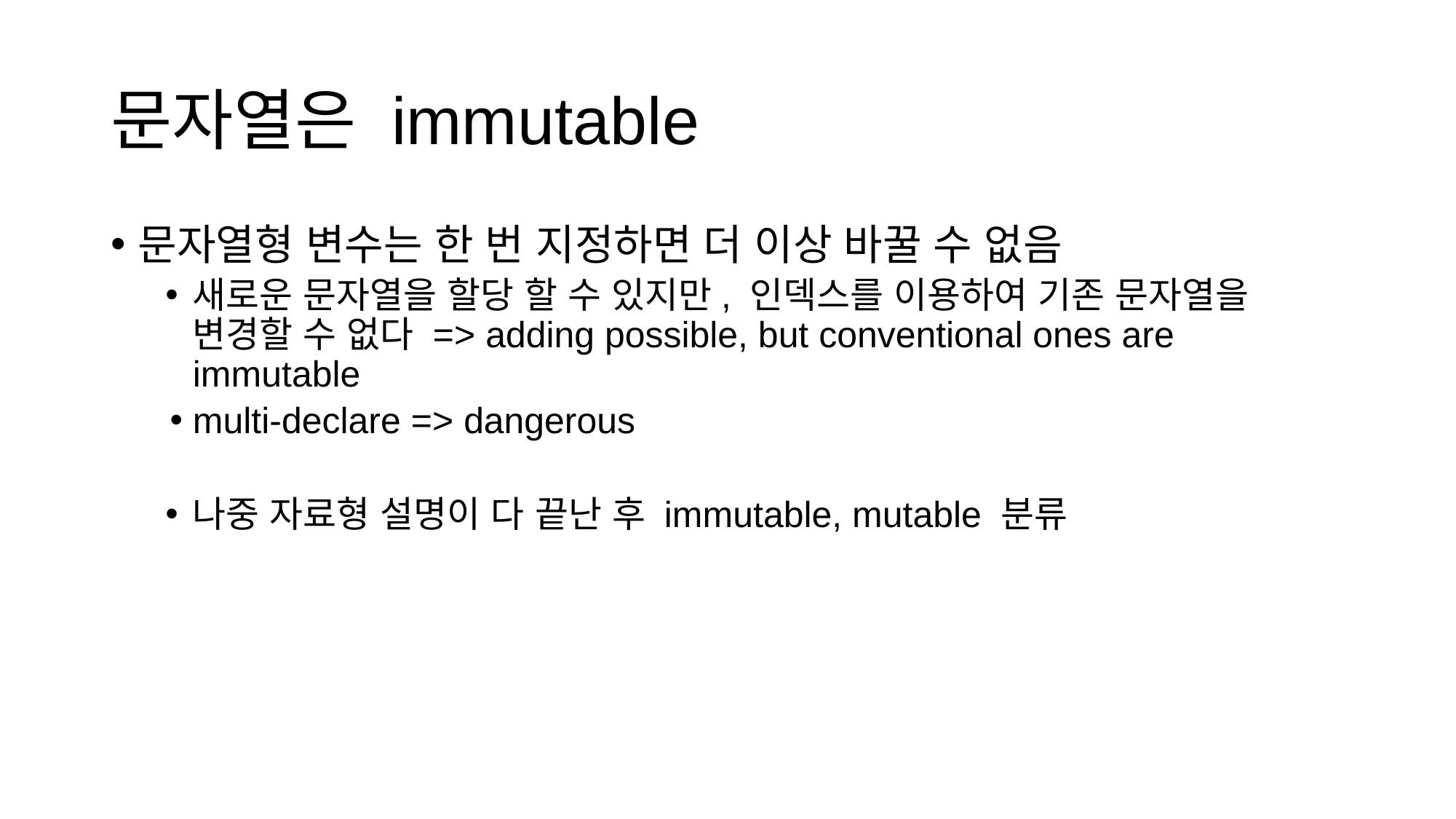

# 문자열은 immutable
문자열형 변수는 한 번 지정하면 더 이상 바꿀 수 없음
새로운 문자열을 할당 할 수 있지만, 인덱스를 이용하여 기존 문자열을 변경할 수 없다 => adding possible, but conventional ones are immutable
multi-declare => dangerous

나중 자료형 설명이 다 끝난 후 immutable, mutable 분류